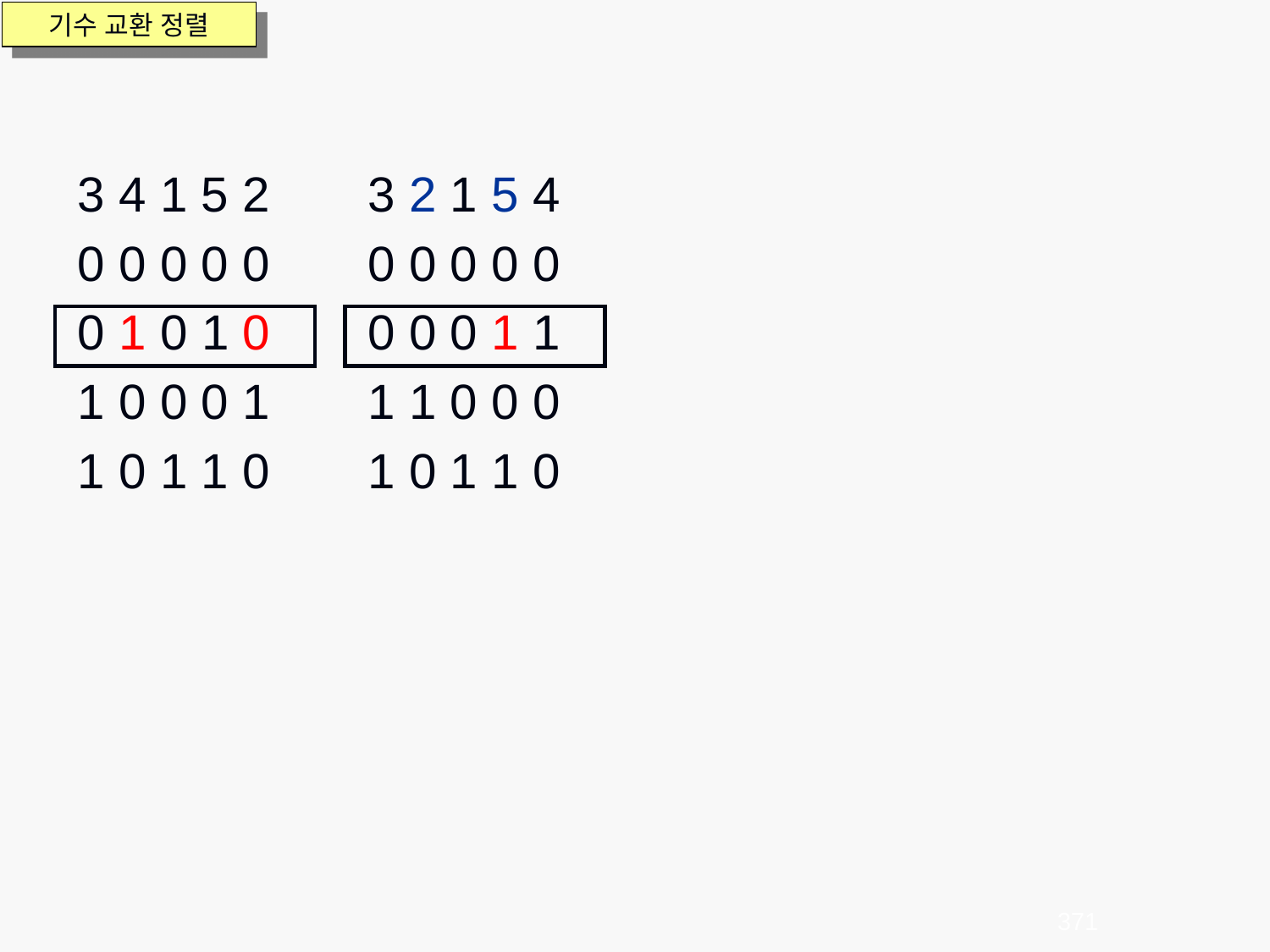

기수 교환 정렬
3 4 1 5 2
0 0 0 0 0
0 1 0 1 0
1 0 0 0 1
1 0 1 1 0

3 2 1 5 4
0 0 0 0 0
0 0 0 1 1
1 1 0 0 0
1 0 1 1 0

371